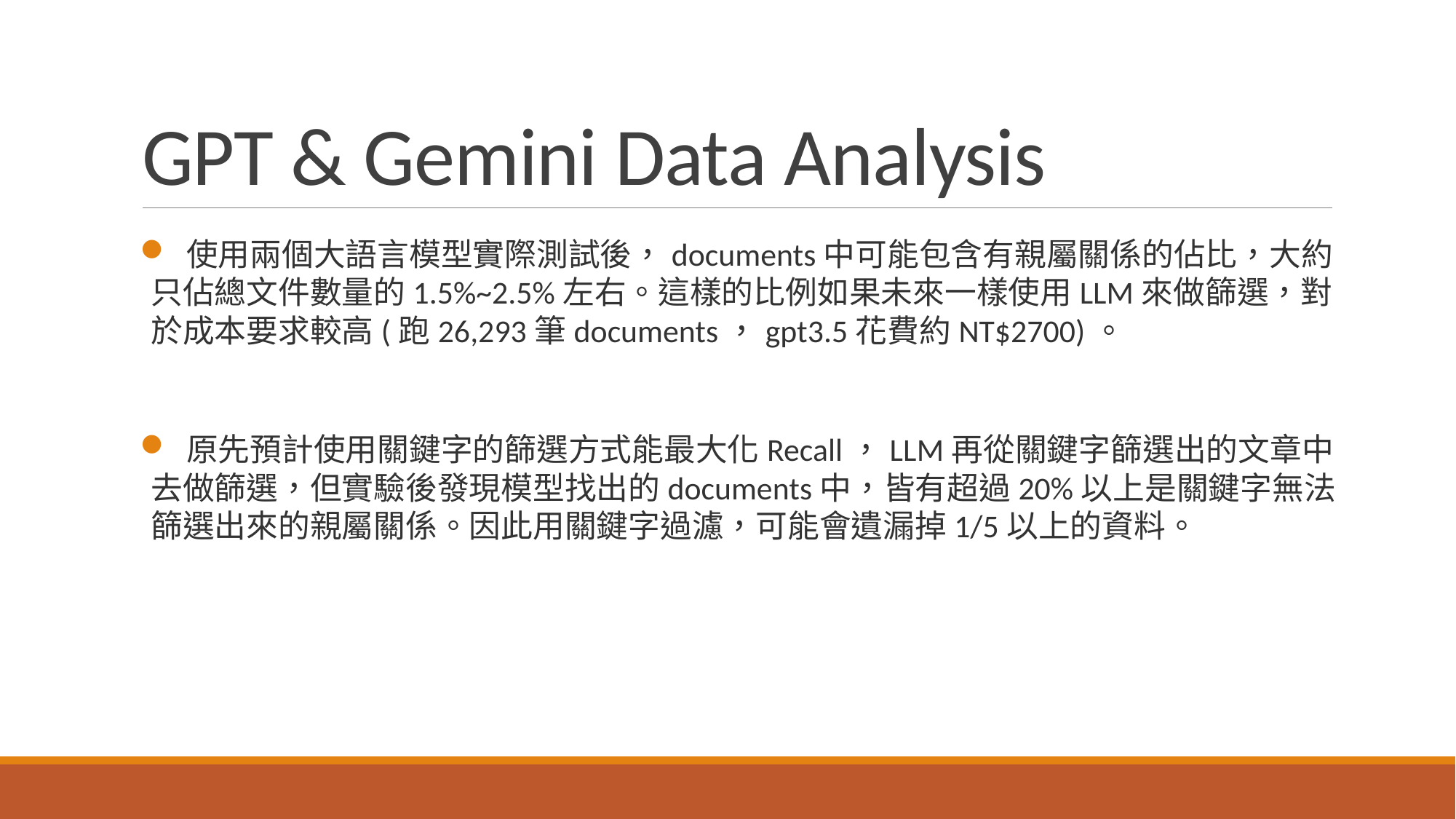

# GPT & Gemini Data Analysis
 使用兩個大語言模型實際測試後，documents中可能包含有親屬關係的佔比，大約只佔總文件數量的1.5%~2.5%左右。這樣的比例如果未來一樣使用LLM來做篩選，對於成本要求較高(跑26,293筆documents，gpt3.5花費約NT$2700)。

 原先預計使用關鍵字的篩選方式能最大化Recall，LLM再從關鍵字篩選出的文章中去做篩選，但實驗後發現模型找出的documents中，皆有超過20%以上是關鍵字無法篩選出來的親屬關係。因此用關鍵字過濾，可能會遺漏掉1/5以上的資料。